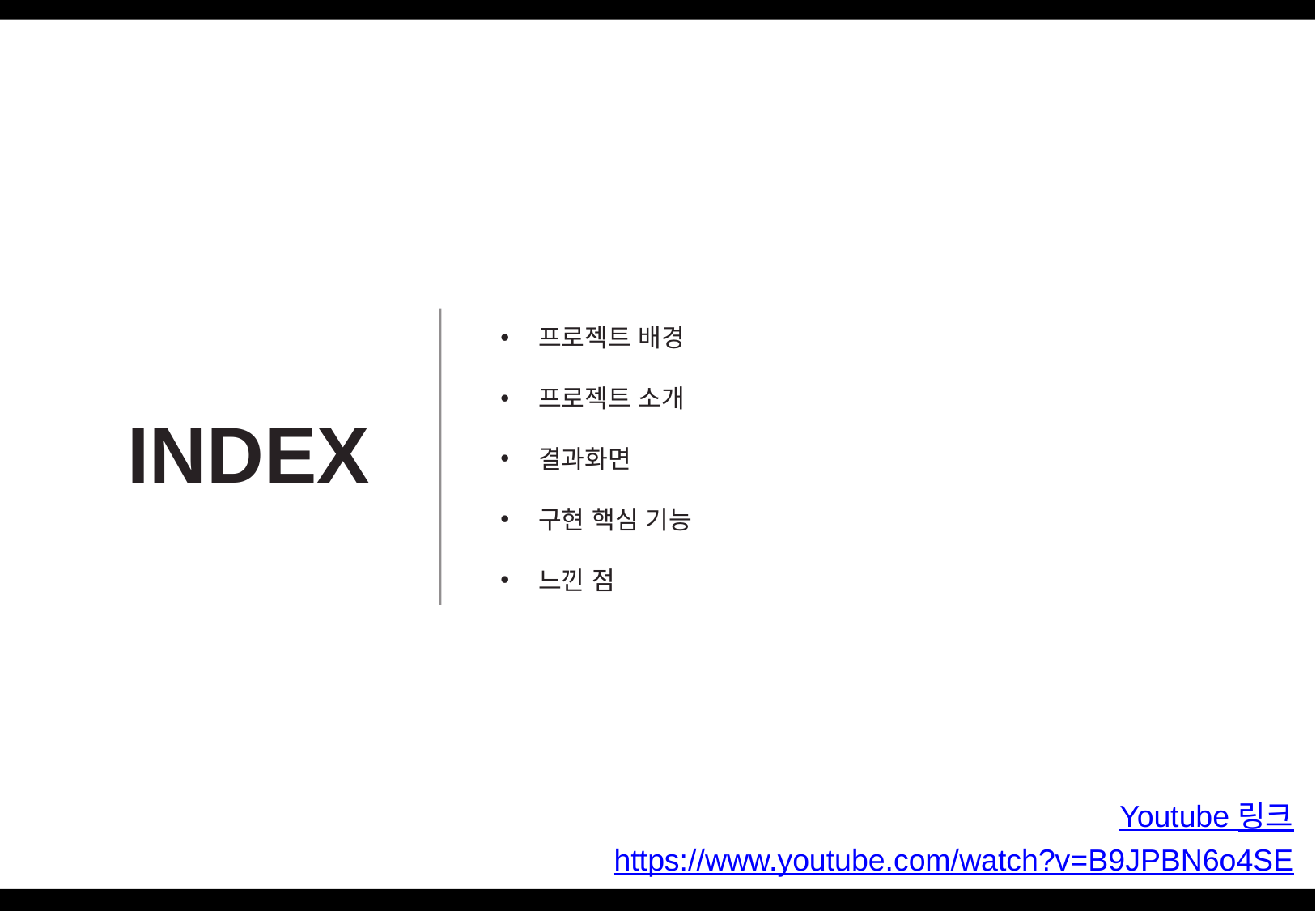

프로젝트 배경
프로젝트 소개
결과화면
구현 핵심 기능
느낀 점
INDEX
Youtube 링크
https://www.youtube.com/watch?v=B9JPBN6o4SE